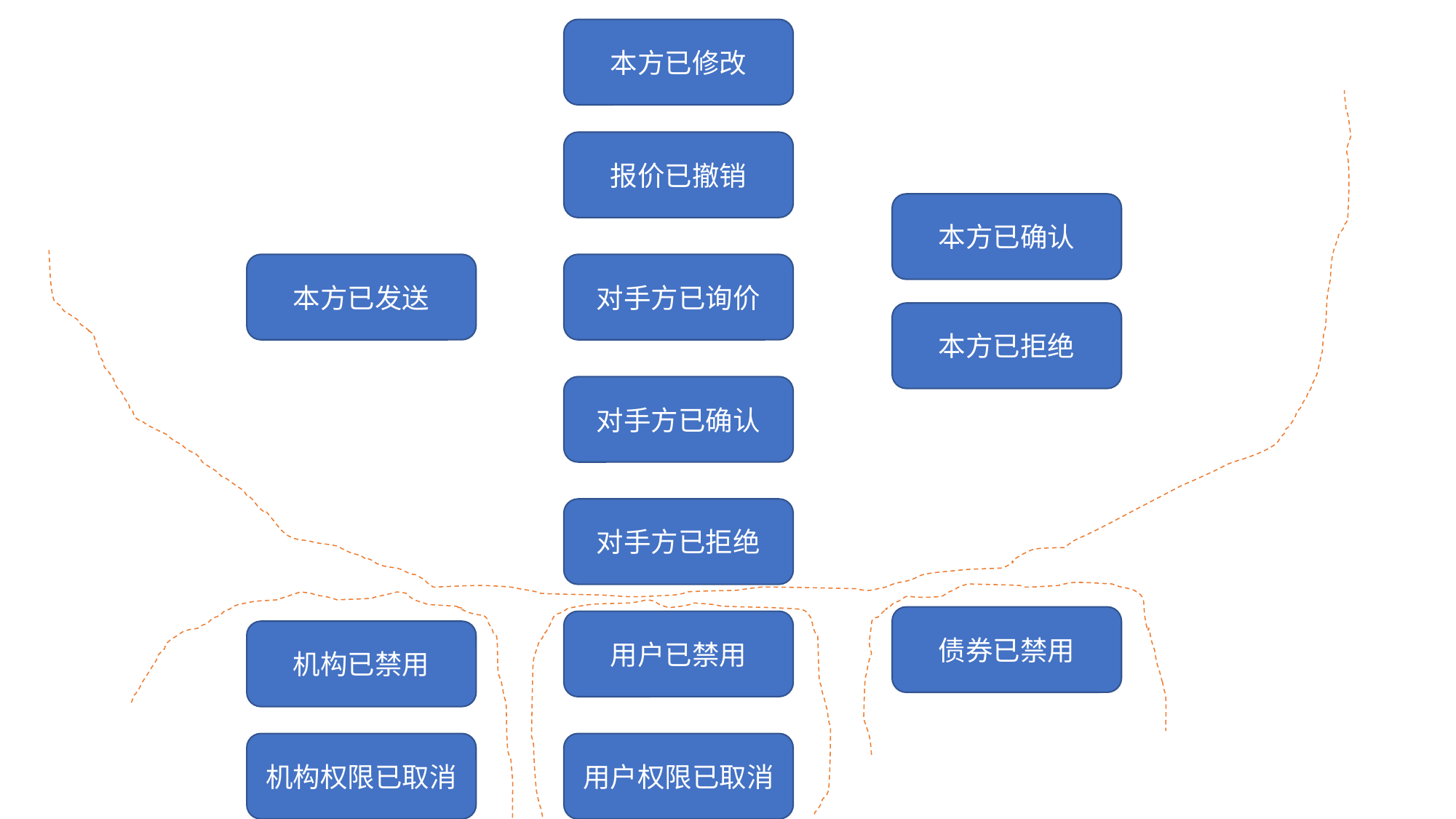

本方已修改

报价已撤销
本方已确认
本方已发送
对手方已询价
本方已拒绝
对手方已确认
对手方已拒绝

债券已禁用
用户已禁用
机构已禁用
机构权限已取消
用户权限已取消